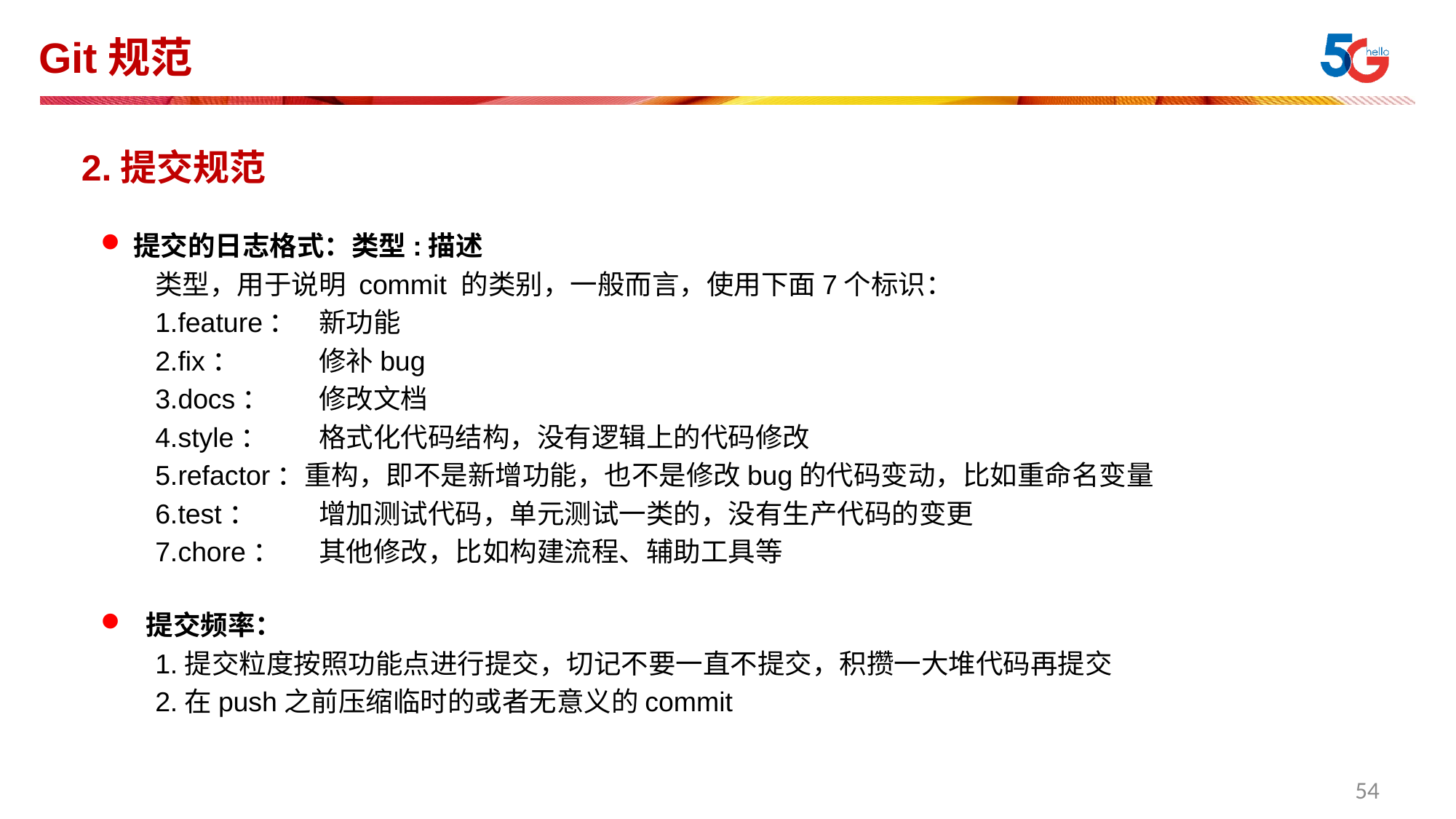

# Git规范
2.提交规范

提交的日志格式：类型:描述
类型，用于说明 commit 的类别，一般而言，使用下面7个标识：
1.feature：	新功能
2.fix：	修补bug
3.docs：	修改文档
4.style： 	格式化代码结构，没有逻辑上的代码修改
5.refactor：重构，即不是新增功能，也不是修改bug的代码变动，比如重命名变量
6.test：	增加测试代码，单元测试一类的，没有生产代码的变更
7.chore：	其他修改，比如构建流程、辅助工具等

 提交频率：
1.提交粒度按照功能点进行提交，切记不要一直不提交，积攒一大堆代码再提交
2.在push之前压缩临时的或者无意义的commit